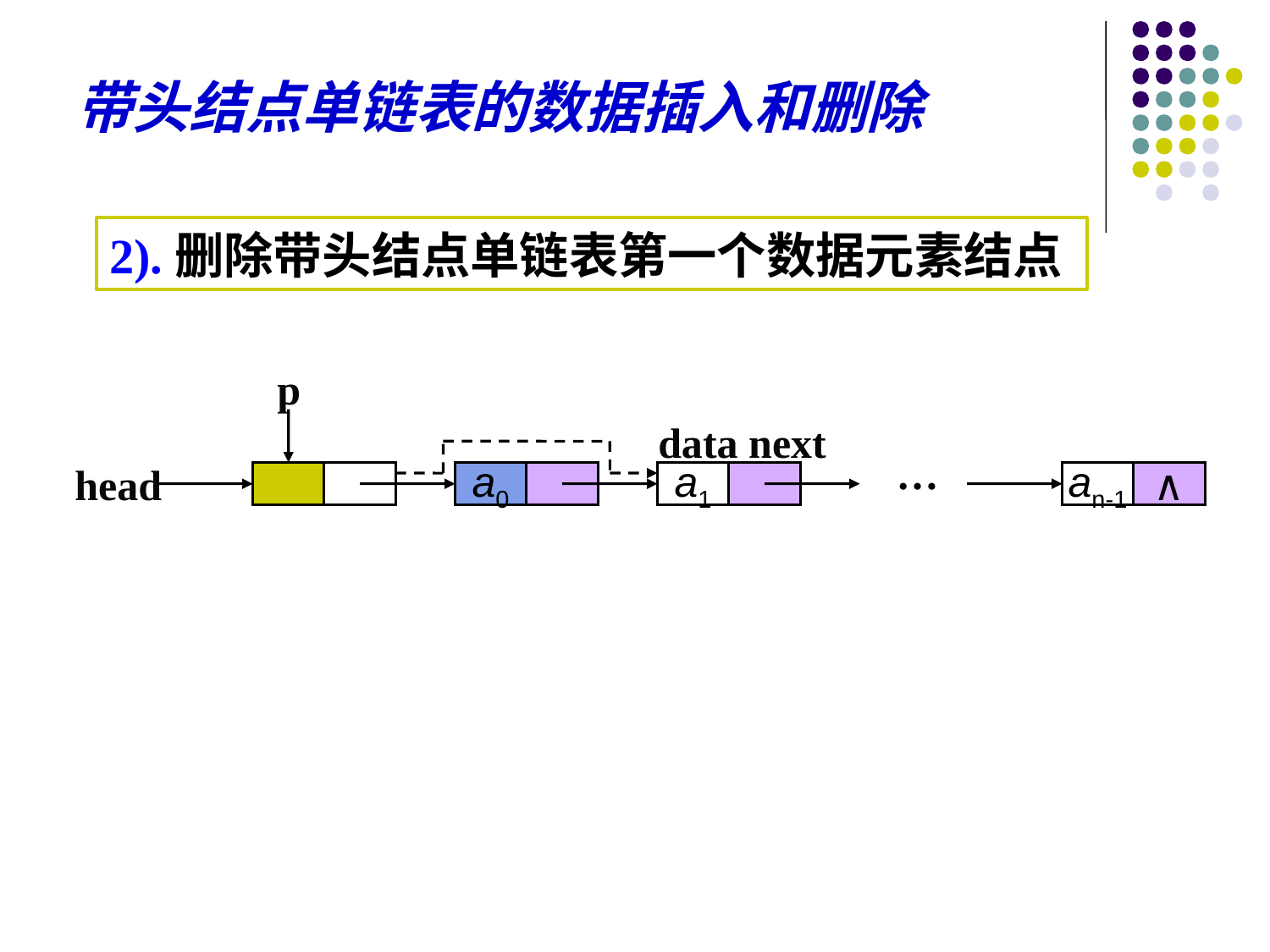

# 带头结点单链表的数据插入和删除
2).删除带头结点单链表第一个数据元素结点
p

data next

…
head

a0

a1

an-1
∧